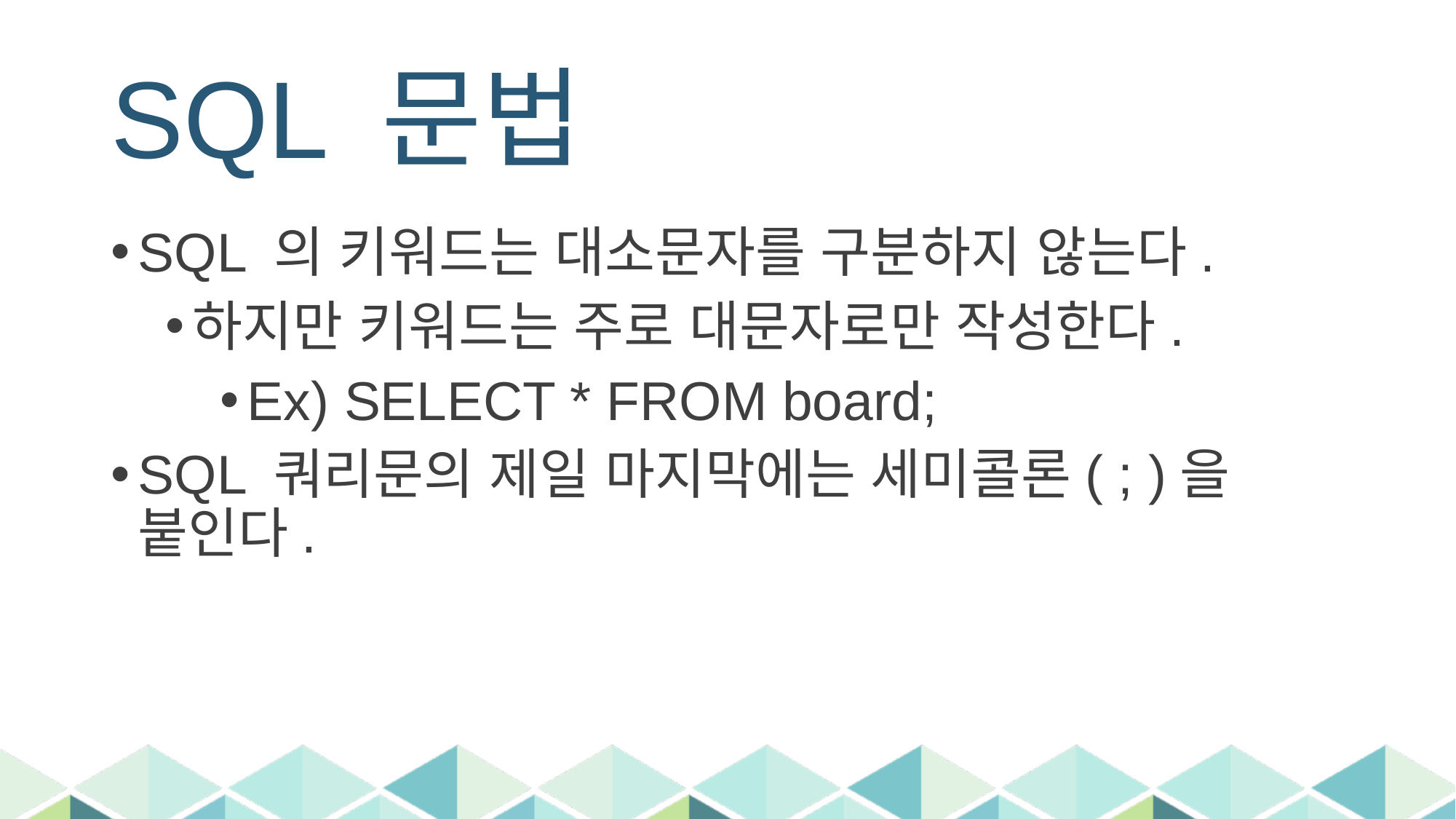

# SQL 문법
SQL 의 키워드는 대소문자를 구분하지 않는다.
하지만 키워드는 주로 대문자로만 작성한다.
Ex) SELECT * FROM board;
SQL 쿼리문의 제일 마지막에는 세미콜론( ; )을 붙인다.